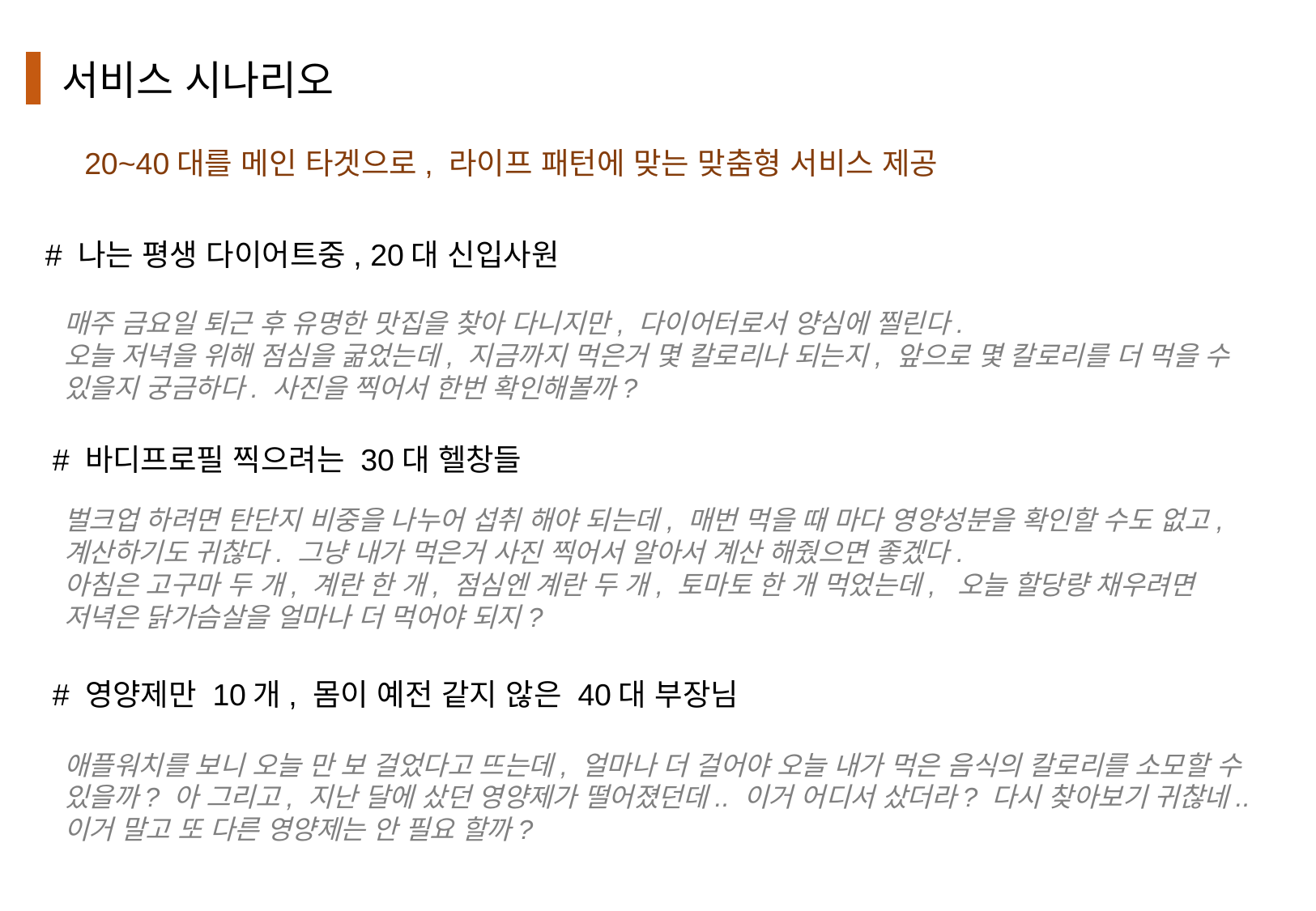

서비스 시나리오

20~40대를 메인 타겟으로, 라이프 패턴에 맞는 맞춤형 서비스 제공
# 나는 평생 다이어트중, 20대 신입사원
매주 금요일 퇴근 후 유명한 맛집을 찾아 다니지만, 다이어터로서 양심에 찔린다.
오늘 저녁을 위해 점심을 굶었는데, 지금까지 먹은거 몇 칼로리나 되는지, 앞으로 몇 칼로리를 더 먹을 수 있을지 궁금하다. 사진을 찍어서 한번 확인해볼까?
# 바디프로필 찍으려는 30대 헬창들
벌크업 하려면 탄단지 비중을 나누어 섭취 해야 되는데, 매번 먹을 때 마다 영양성분을 확인할 수도 없고,
계산하기도 귀찮다. 그냥 내가 먹은거 사진 찍어서 알아서 계산 해줬으면 좋겠다.
아침은 고구마 두 개, 계란 한 개, 점심엔 계란 두 개, 토마토 한 개 먹었는데,  오늘 할당량 채우려면
저녁은 닭가슴살을 얼마나 더 먹어야 되지?
# 영양제만 10개, 몸이 예전 같지 않은 40대 부장님
애플워치를 보니 오늘 만 보 걸었다고 뜨는데, 얼마나 더 걸어야 오늘 내가 먹은 음식의 칼로리를 소모할 수 있을까? 아 그리고, 지난 달에 샀던 영양제가 떨어졌던데.. 이거 어디서 샀더라? 다시 찾아보기 귀찮네..
이거 말고 또 다른 영양제는 안 필요 할까?